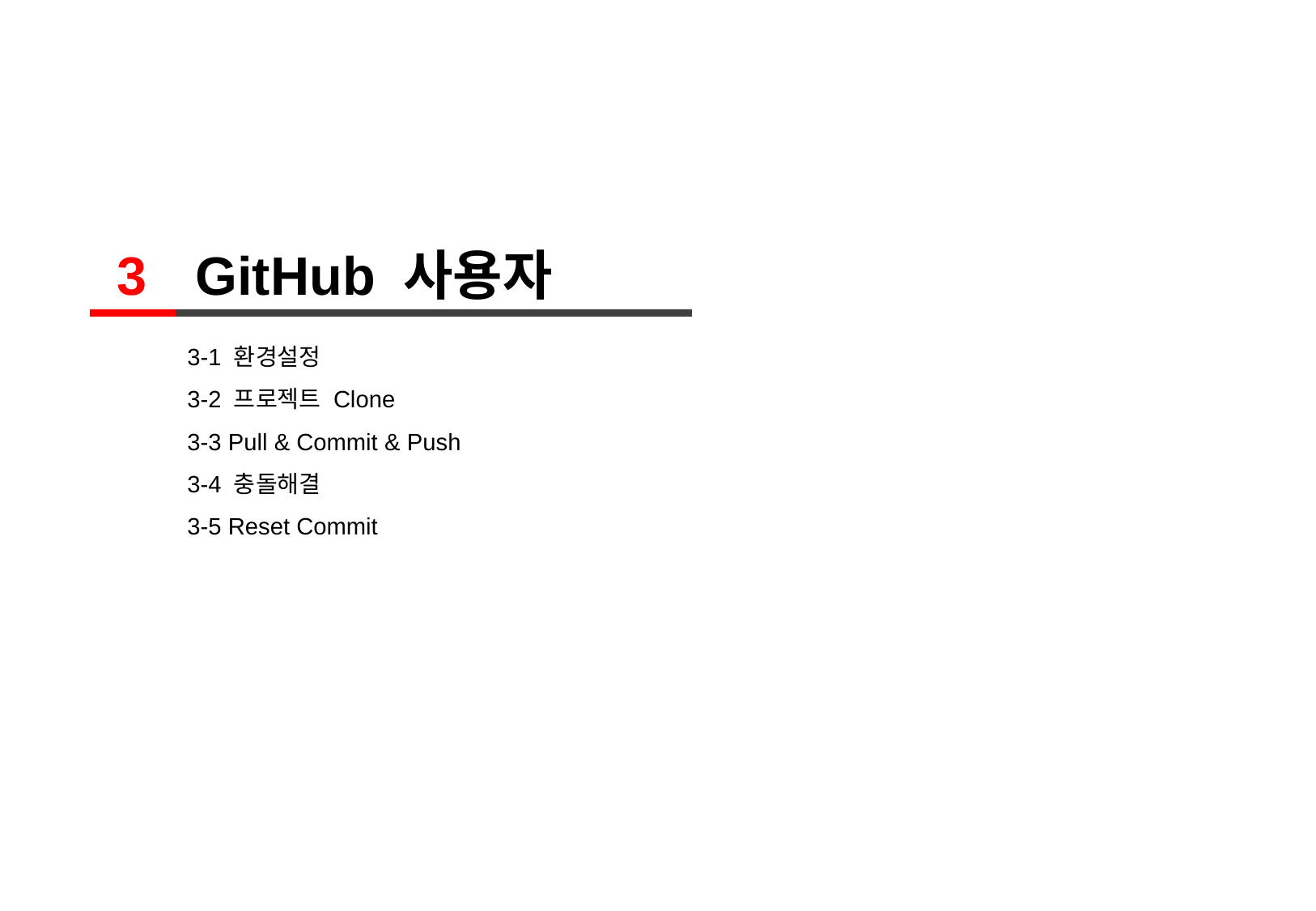

3
GitHub 사용자
3-1 환경설정
3-2 프로젝트 Clone
3-3 Pull & Commit & Push
3-4 충돌해결
3-5 Reset Commit